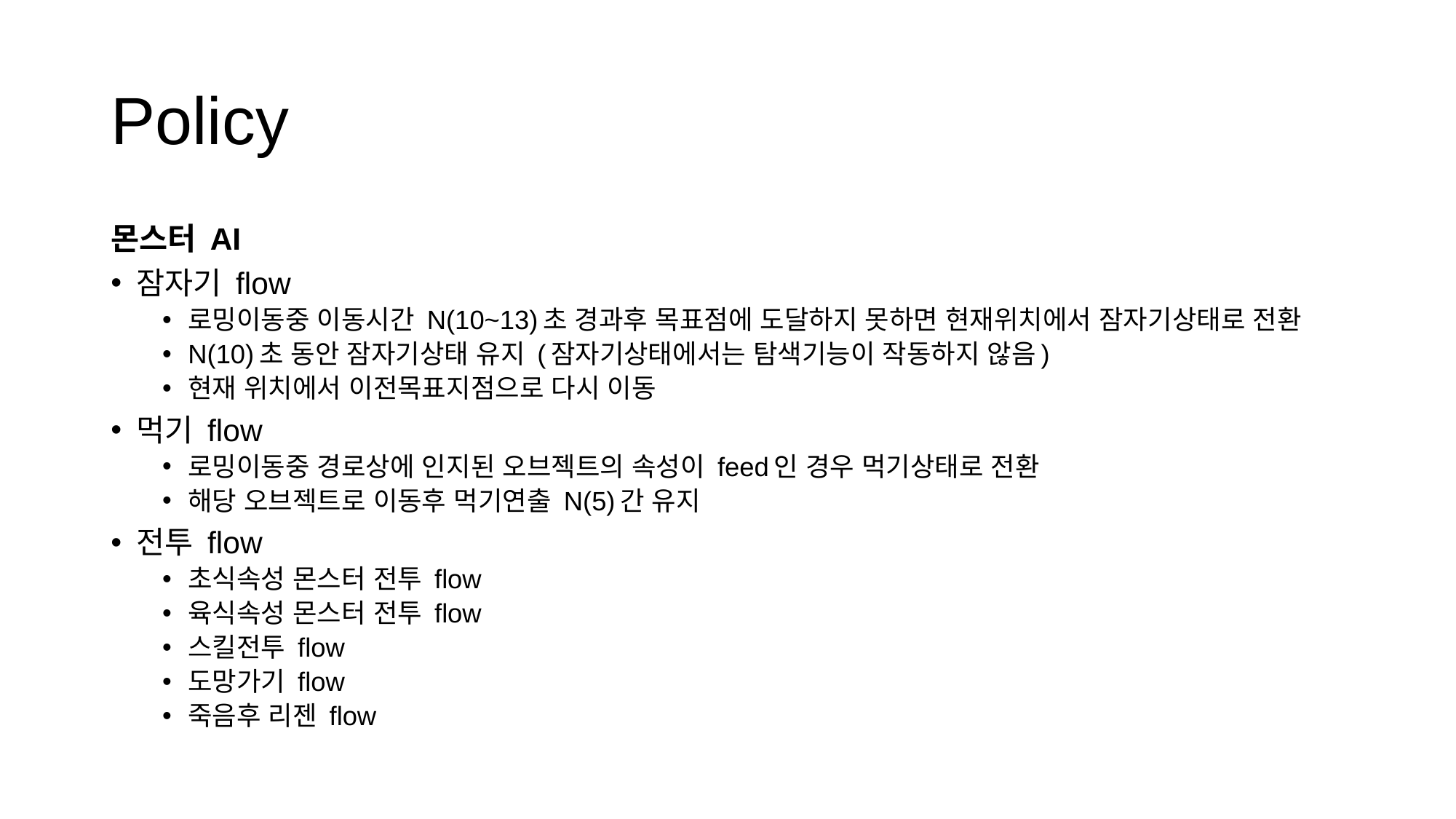

# Policy
몬스터 AI
잠자기 flow
로밍이동중 이동시간 N(10~13)초 경과후 목표점에 도달하지 못하면 현재위치에서 잠자기상태로 전환
N(10)초 동안 잠자기상태 유지 (잠자기상태에서는 탐색기능이 작동하지 않음)
현재 위치에서 이전목표지점으로 다시 이동
먹기 flow
로밍이동중 경로상에 인지된 오브젝트의 속성이 feed인 경우 먹기상태로 전환
해당 오브젝트로 이동후 먹기연출 N(5)간 유지
전투 flow
초식속성 몬스터 전투 flow
육식속성 몬스터 전투 flow
스킬전투 flow
도망가기 flow
죽음후 리젠 flow